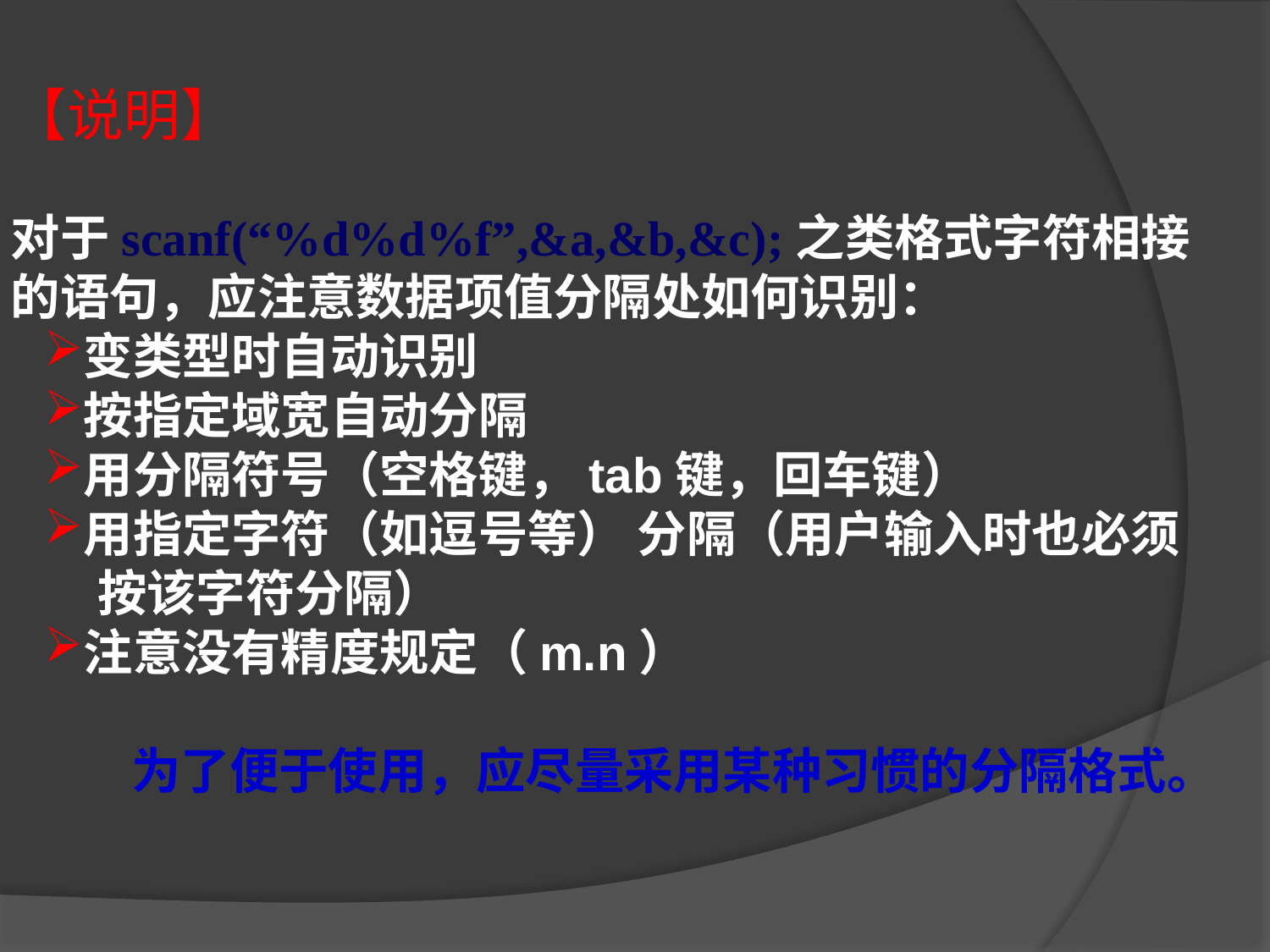

【说明】

对于scanf(“%d%d%f”,&a,&b,&c);之类格式字符相接
的语句，应注意数据项值分隔处如何识别：
变类型时自动识别
按指定域宽自动分隔
用分隔符号（空格键，tab键，回车键）
用指定字符（如逗号等） 分隔（用户输入时也必须
 按该字符分隔）
注意没有精度规定（m.n）

    为了便于使用，应尽量采用某种习惯的分隔格式。